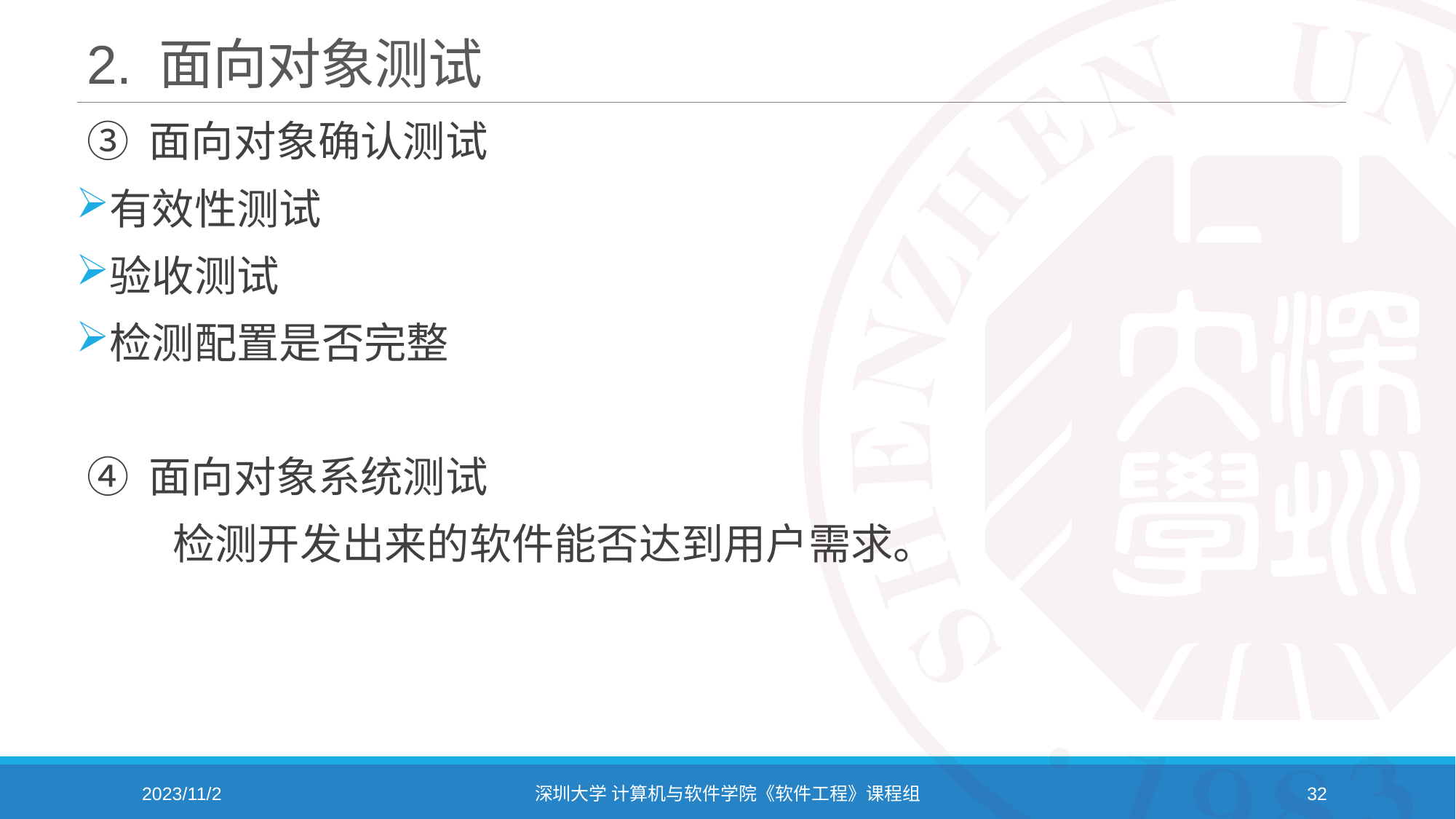

# 2. 面向对象测试
③ 面向对象确认测试
有效性测试
验收测试
检测配置是否完整

④ 面向对象系统测试
        检测开发出来的软件能否达到用户需求。
2023/11/2
深圳大学 计算机与软件学院《软件工程》课程组
32